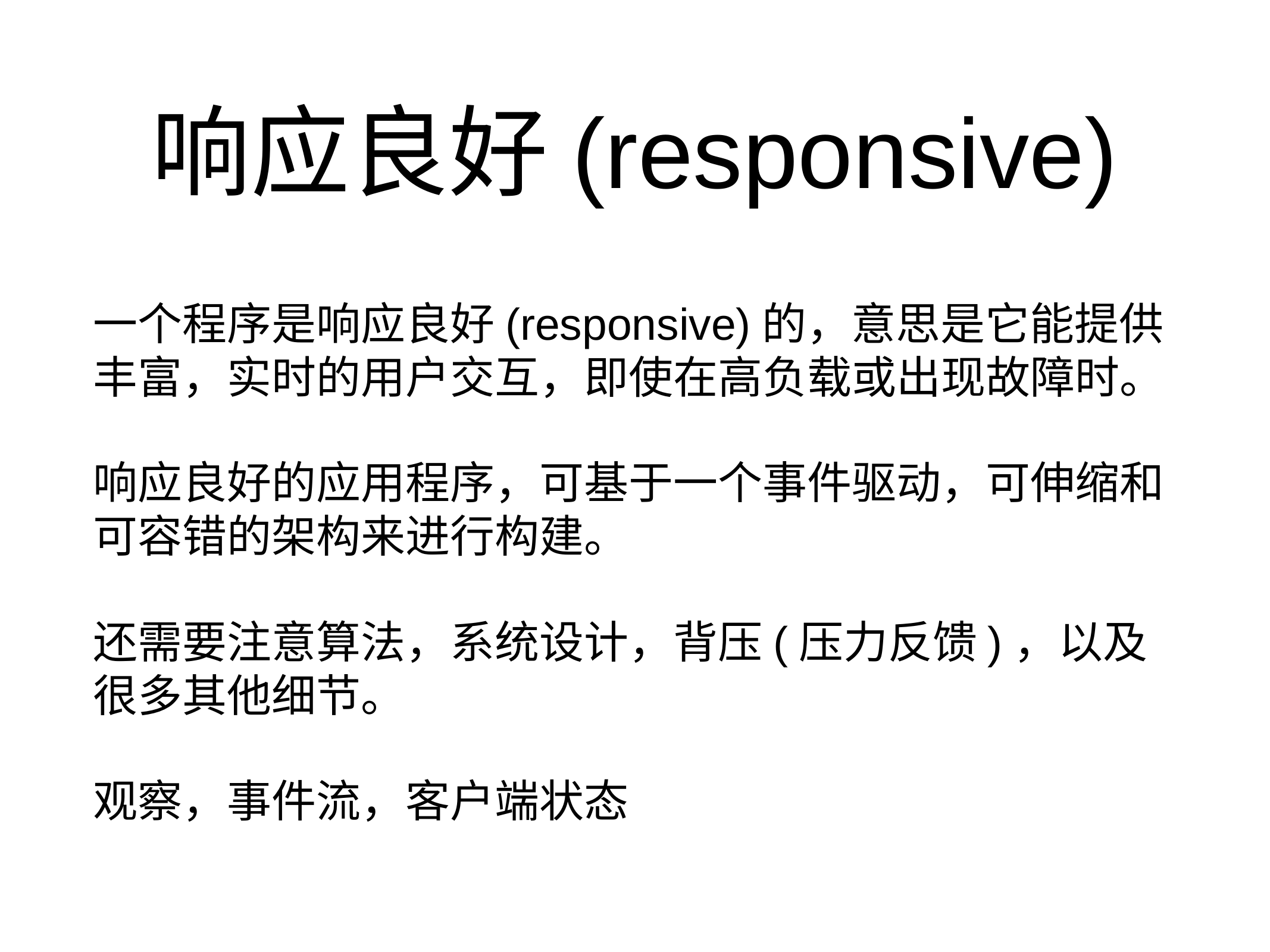

# 响应良好(responsive)
一个程序是响应良好(responsive)的，意思是它能提供丰富，实时的用户交互，即使在高负载或出现故障时。
响应良好的应用程序，可基于一个事件驱动，可伸缩和可容错的架构来进行构建。
还需要注意算法，系统设计，背压(压力反馈)，以及很多其他细节。
观察，事件流，客户端状态